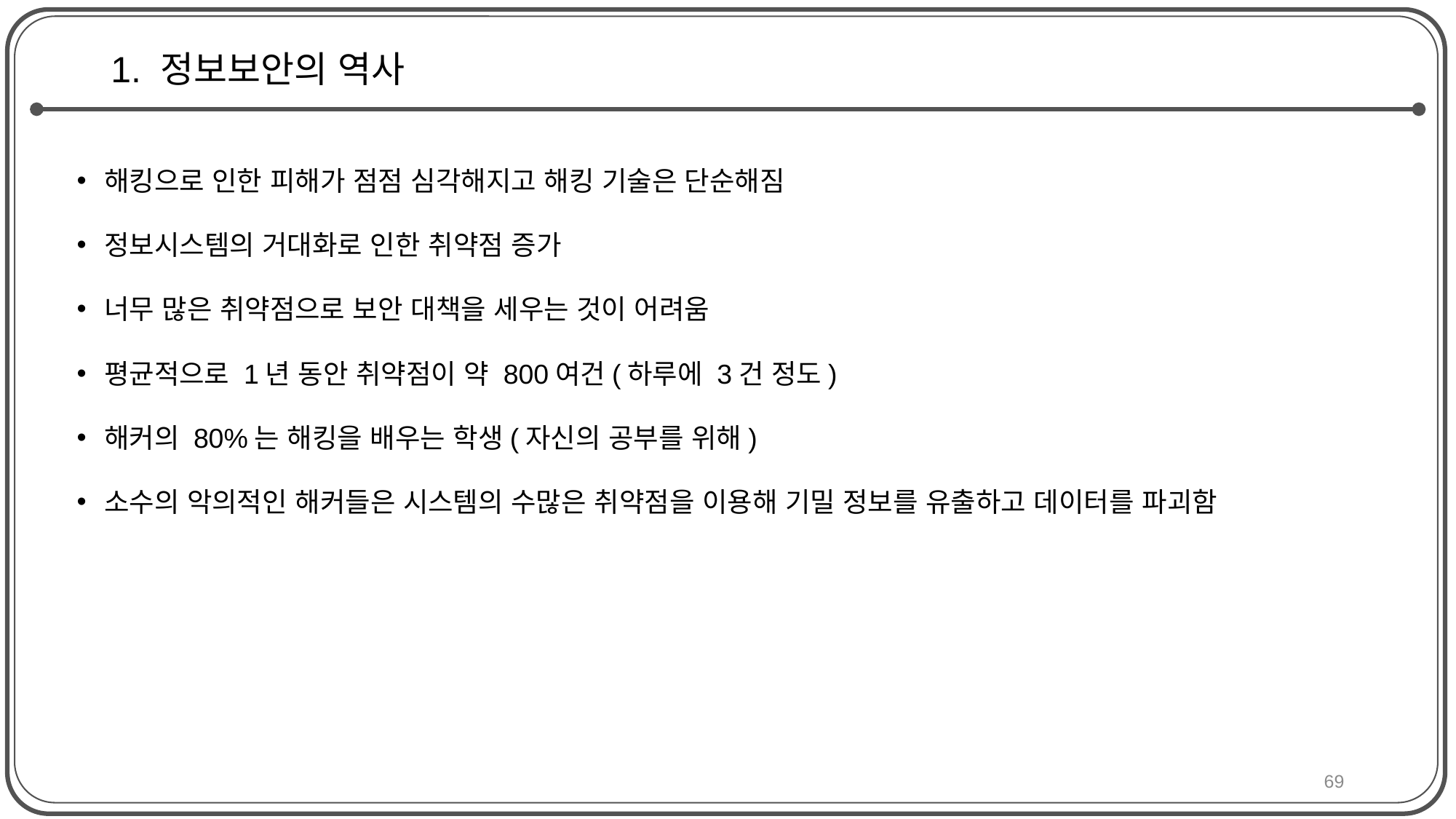

# 1. 정보보안의 역사
해킹으로 인한 피해가 점점 심각해지고 해킹 기술은 단순해짐
정보시스템의 거대화로 인한 취약점 증가
너무 많은 취약점으로 보안 대책을 세우는 것이 어려움
평균적으로 1년 동안 취약점이 약 800여건(하루에 3건 정도)
해커의 80%는 해킹을 배우는 학생(자신의 공부를 위해)
소수의 악의적인 해커들은 시스템의 수많은 취약점을 이용해 기밀 정보를 유출하고 데이터를 파괴함

69